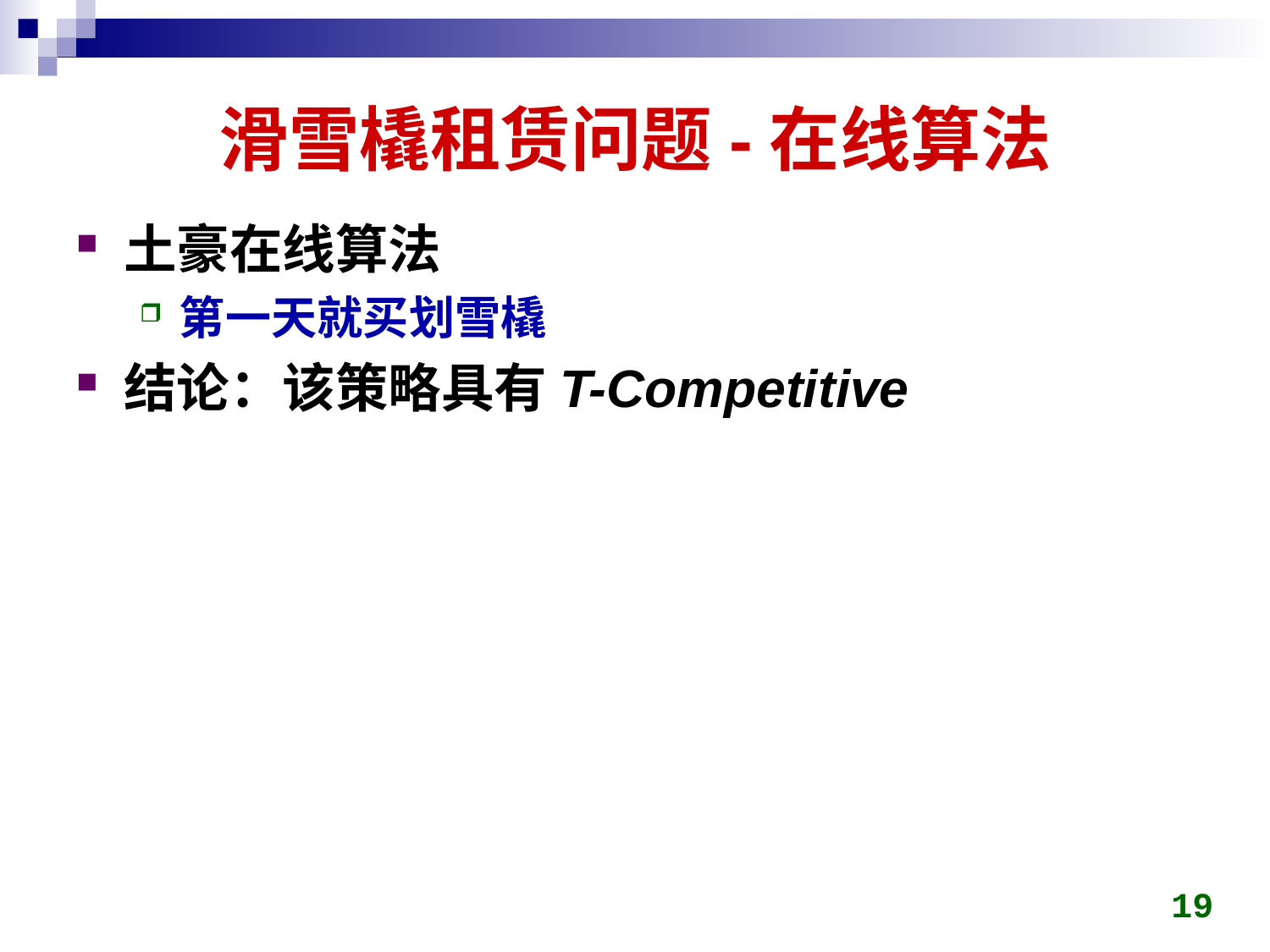

# 滑雪橇租赁问题-在线算法
土豪在线算法
第一天就买划雪橇
结论：该策略具有T-Competitive
19